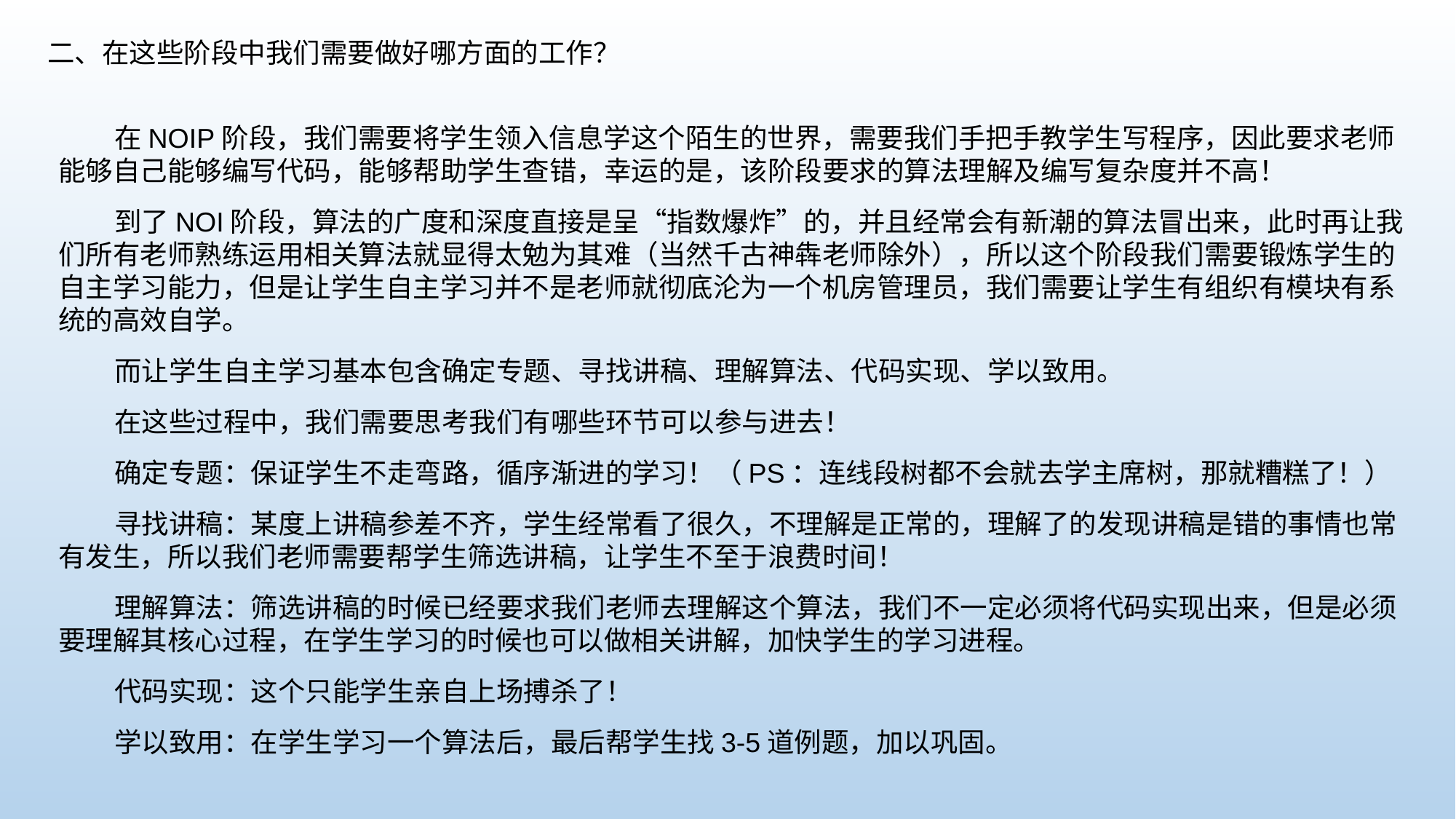

二、在这些阶段中我们需要做好哪方面的工作？
        在NOIP阶段，我们需要将学生领入信息学这个陌生的世界，需要我们手把手教学生写程序，因此要求老师能够自己能够编写代码，能够帮助学生查错，幸运的是，该阶段要求的算法理解及编写复杂度并不高！
        到了NOI阶段，算法的广度和深度直接是呈“指数爆炸”的，并且经常会有新潮的算法冒出来，此时再让我们所有老师熟练运用相关算法就显得太勉为其难（当然千古神犇老师除外），所以这个阶段我们需要锻炼学生的自主学习能力，但是让学生自主学习并不是老师就彻底沦为一个机房管理员，我们需要让学生有组织有模块有系统的高效自学。
        而让学生自主学习基本包含确定专题、寻找讲稿、理解算法、代码实现、学以致用。
        在这些过程中，我们需要思考我们有哪些环节可以参与进去！
        确定专题：保证学生不走弯路，循序渐进的学习！（PS：连线段树都不会就去学主席树，那就糟糕了！）
        寻找讲稿：某度上讲稿参差不齐，学生经常看了很久，不理解是正常的，理解了的发现讲稿是错的事情也常有发生，所以我们老师需要帮学生筛选讲稿，让学生不至于浪费时间！
        理解算法：筛选讲稿的时候已经要求我们老师去理解这个算法，我们不一定必须将代码实现出来，但是必须要理解其核心过程，在学生学习的时候也可以做相关讲解，加快学生的学习进程。
        代码实现：这个只能学生亲自上场搏杀了！
        学以致用：在学生学习一个算法后，最后帮学生找3-5道例题，加以巩固。